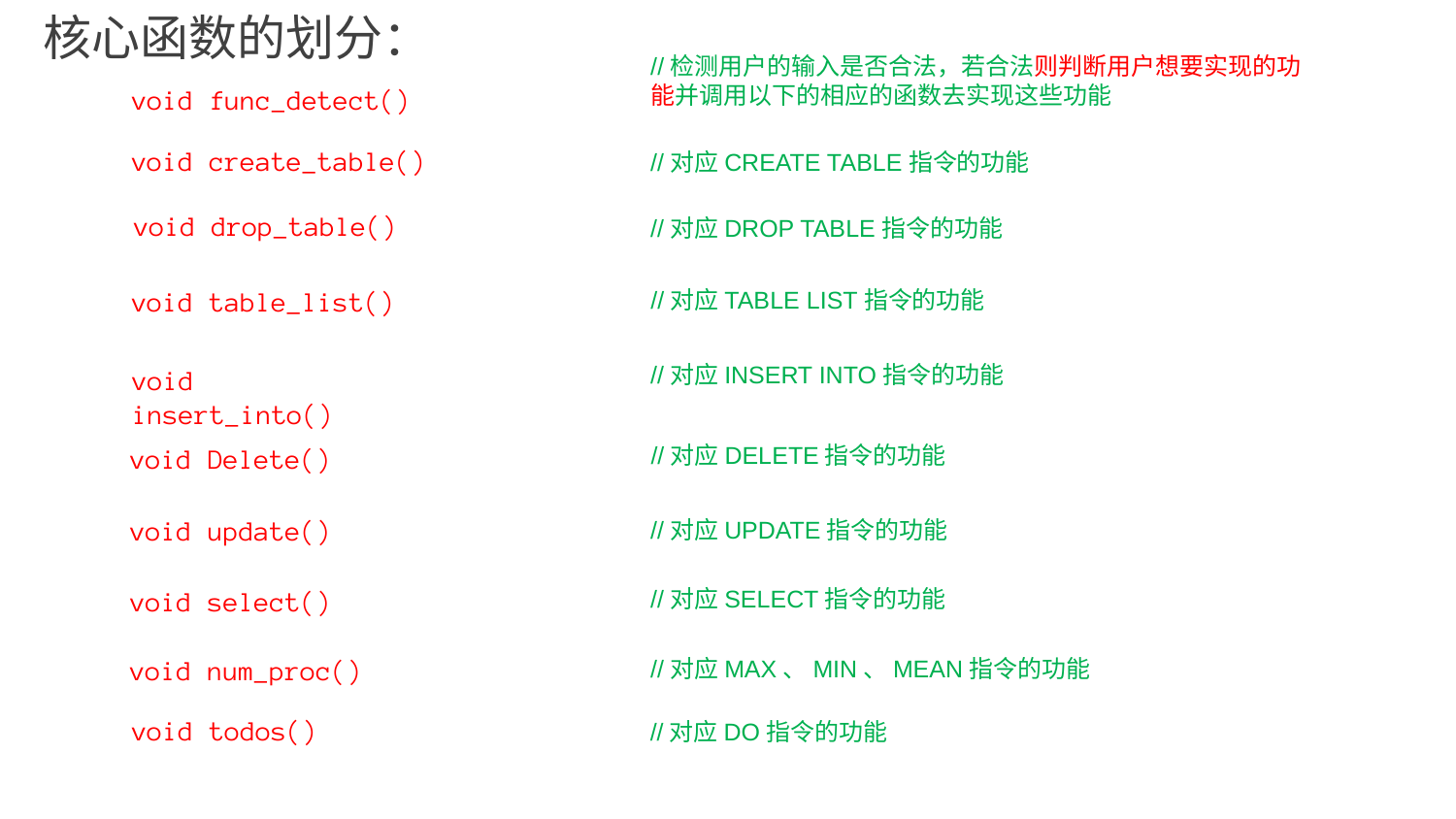

核心函数的划分：
//检测用户的输入是否合法，若合法则判断用户想要实现的功能并调用以下的相应的函数去实现这些功能
void func_detect()
void create_table()
//对应CREATE TABLE指令的功能
void drop_table()
//对应DROP TABLE指令的功能
void table_list()
//对应TABLE LIST指令的功能
//对应INSERT INTO指令的功能
void insert_into()
//对应DELETE指令的功能
void Delete()
void update()
//对应UPDATE指令的功能
void select()
//对应SELECT指令的功能
void num_proc()
//对应MAX、MIN、MEAN指令的功能
void todos()
//对应DO指令的功能